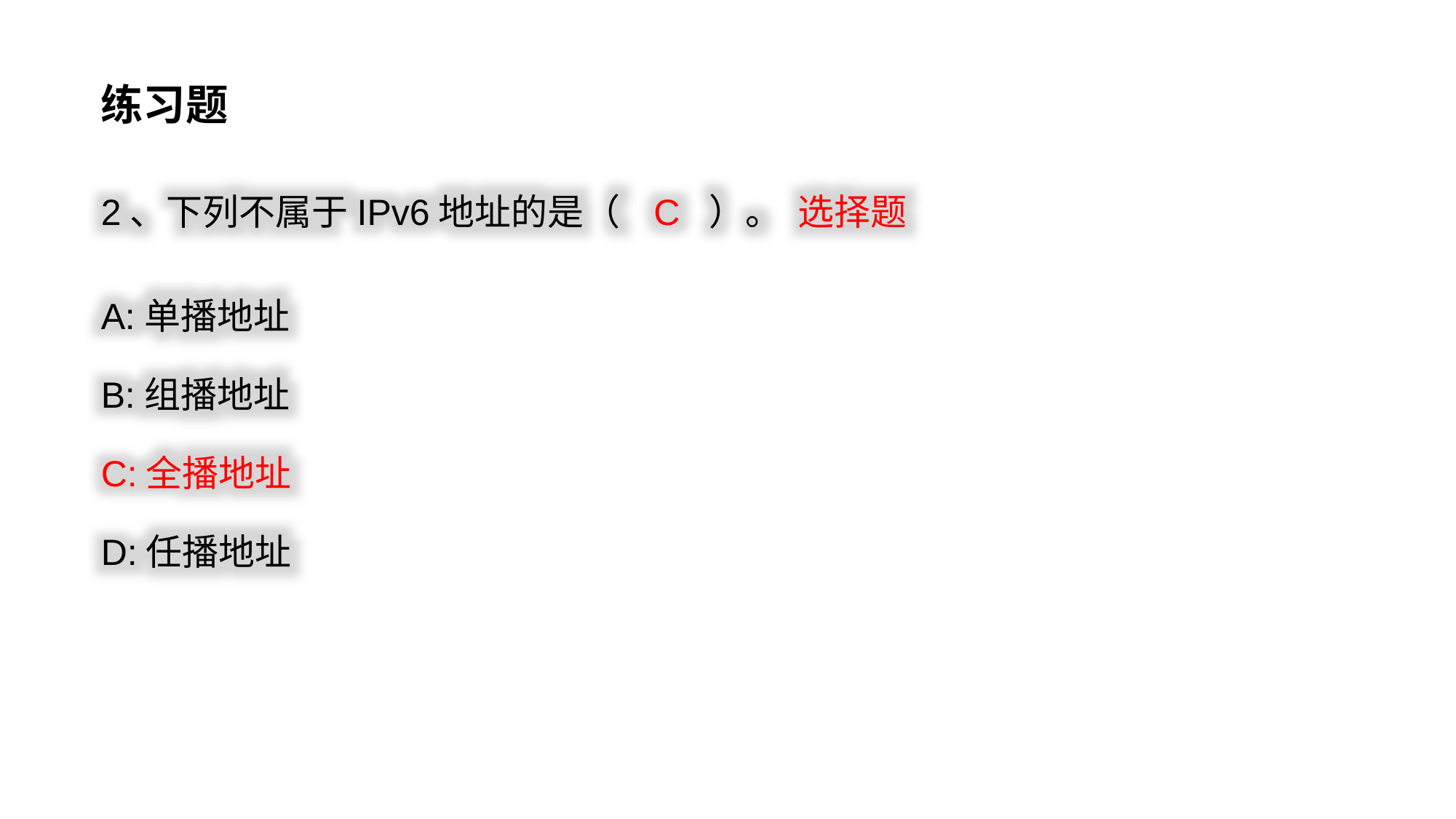

练习题
2、下列不属于IPv6地址的是（   C  ）。  选择题

A:单播地址

B:组播地址

C:全播地址

D:任播地址